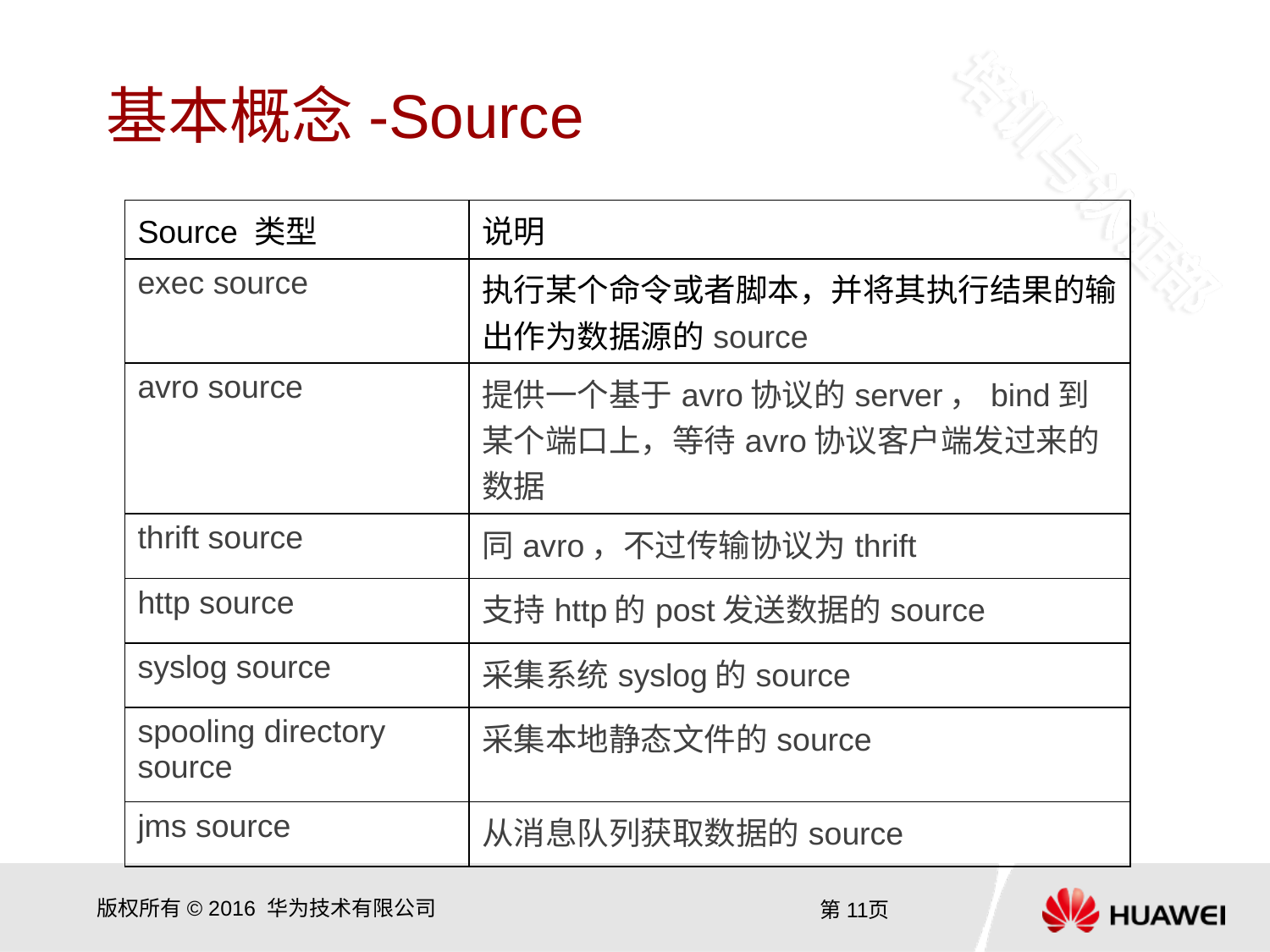

# 基本概念-Source
| Source 类型 | 说明 |
| --- | --- |
| exec source | 执行某个命令或者脚本，并将其执行结果的输出作为数据源的source |
| avro source | 提供一个基于avro协议的server，bind到某个端口上，等待avro协议客户端发过来的数据 |
| thrift source | 同avro，不过传输协议为thrift |
| http source | 支持http的post发送数据的source |
| syslog source | 采集系统syslog的source |
| spooling directory source | 采集本地静态文件的source |
| jms source | 从消息队列获取数据的source |